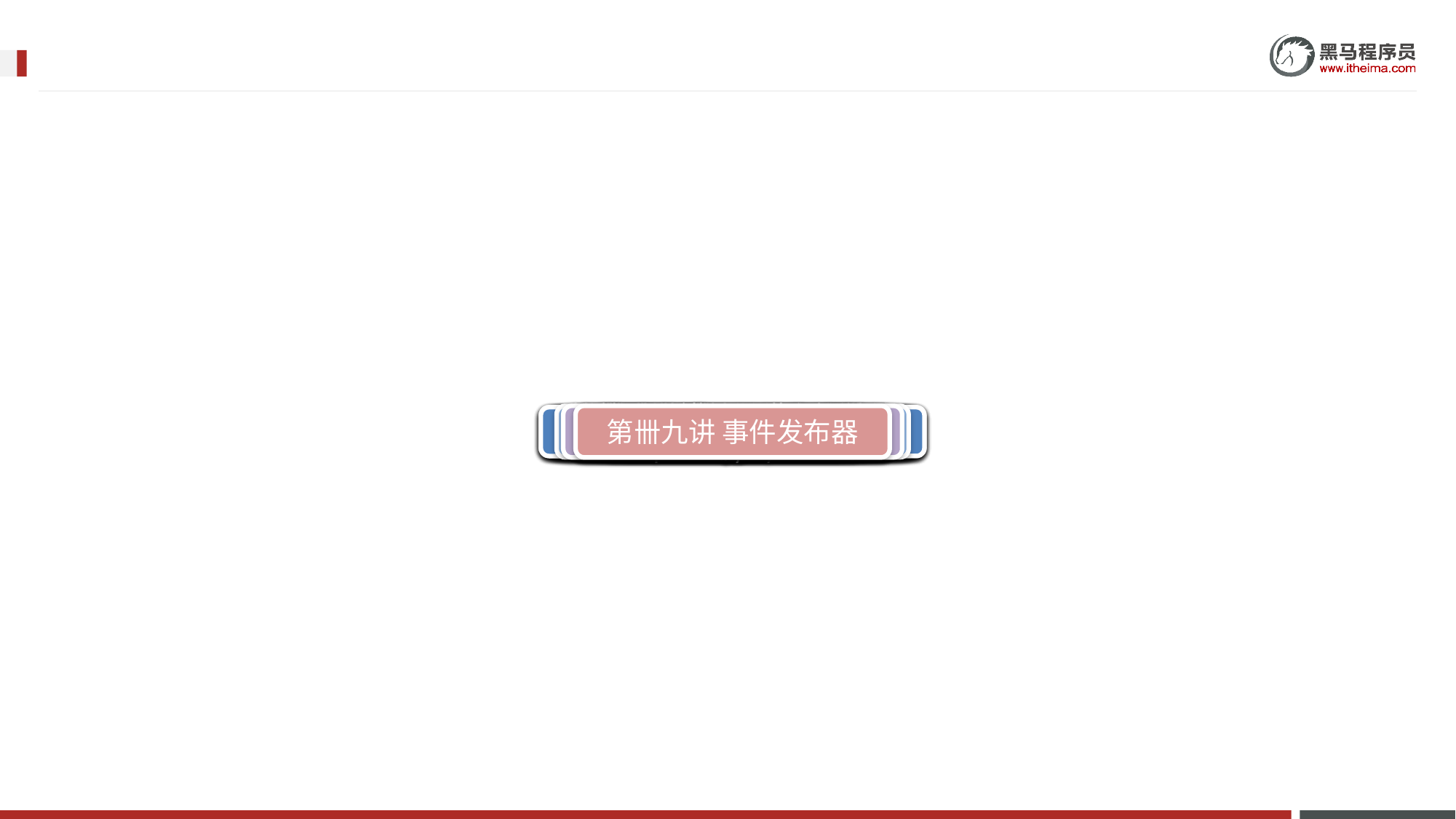

第卌七讲 @Autowired底层
第卌八讲 事件监听器
第卌四讲 @Indexed原理
第卌六讲 @Value底层
第卌九讲 事件发布器
第卌三讲 FactoryBean
第卌五讲 代理深入
第卅五讲 Mapping与Adapter4
第卅四讲 Mapping与Adapter3
第卅三讲 Mapping与Adapter2
第廿三讲对象绑定与类型转换
第廿九讲 ResponseBodyAdvice
第五讲 BeanFactory 后处理器
第十七讲 @Aspect 与 Advisor
第廿讲 Mapping与Adapter1
第卅一讲 @ExceptionHandler
第廿八讲 MessageConverter
第卅二讲 Tomcat 异常处理
第十讲 AOP 之 agent 类加载
第十五讲 jdk 和 cglib 的统一
第廿六讲 @ModelAttribute
第廿五讲 控制器执行流程
第九讲 AOP 之 ajc 编译器
第卅七讲 Boot 骨架创建
第卅八讲 Boot War项目
第卅九讲 Boot 启动过程
第卌讲 Tomcat内嵌容器
第卌一讲 Boot自动配置
第卌二讲 条件装配底层
第十四讲 避免反射调用
第卅六讲 MVC 处理流程
第三讲 Bean 的生命周期
第十一讲 AOP 之 proxy
第廿二讲 获取参数名
第廿七讲 返回值处理器
第四讲 Bean 后处理器
第十二讲  jdk 动态代理
第廿四讲 @InitBinder
第廿一讲参数处理器
第七讲 初始化与销毁
第六讲 Aware 接口
第十三讲 cglib 代理
第卅讲 异常处理
第十六讲 切点匹配
第十八讲 静态通知
第十九讲 动态通知
第一讲 容器接口
第二讲 容器实现
第八讲 Scope